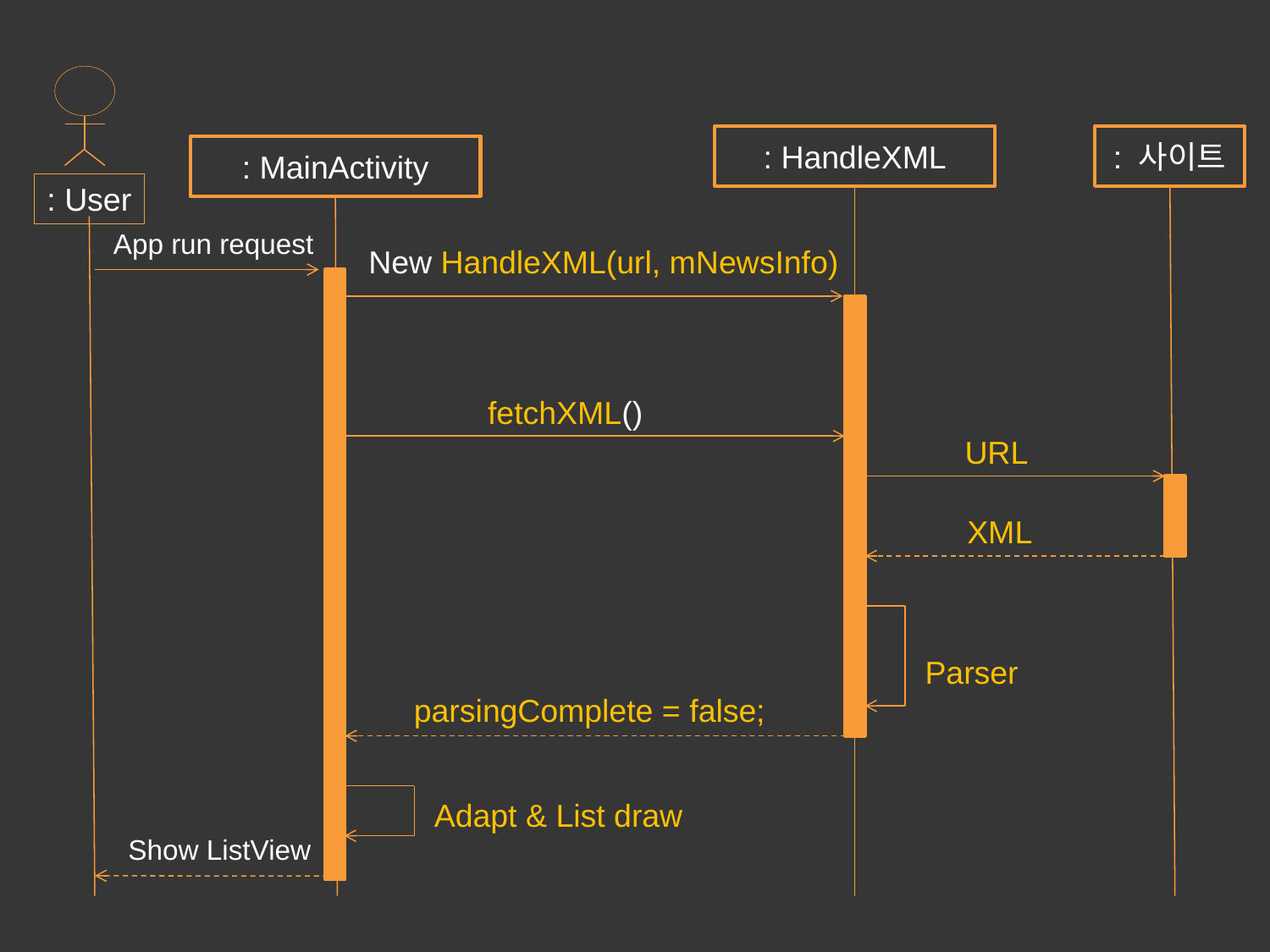

: User
: HandleXML
: 사이트
: MainActivity
App run request
New HandleXML(url, mNewsInfo)

fetchXML()
URL

XML
Parser
parsingComplete = false;
Adapt & List draw
Show ListView